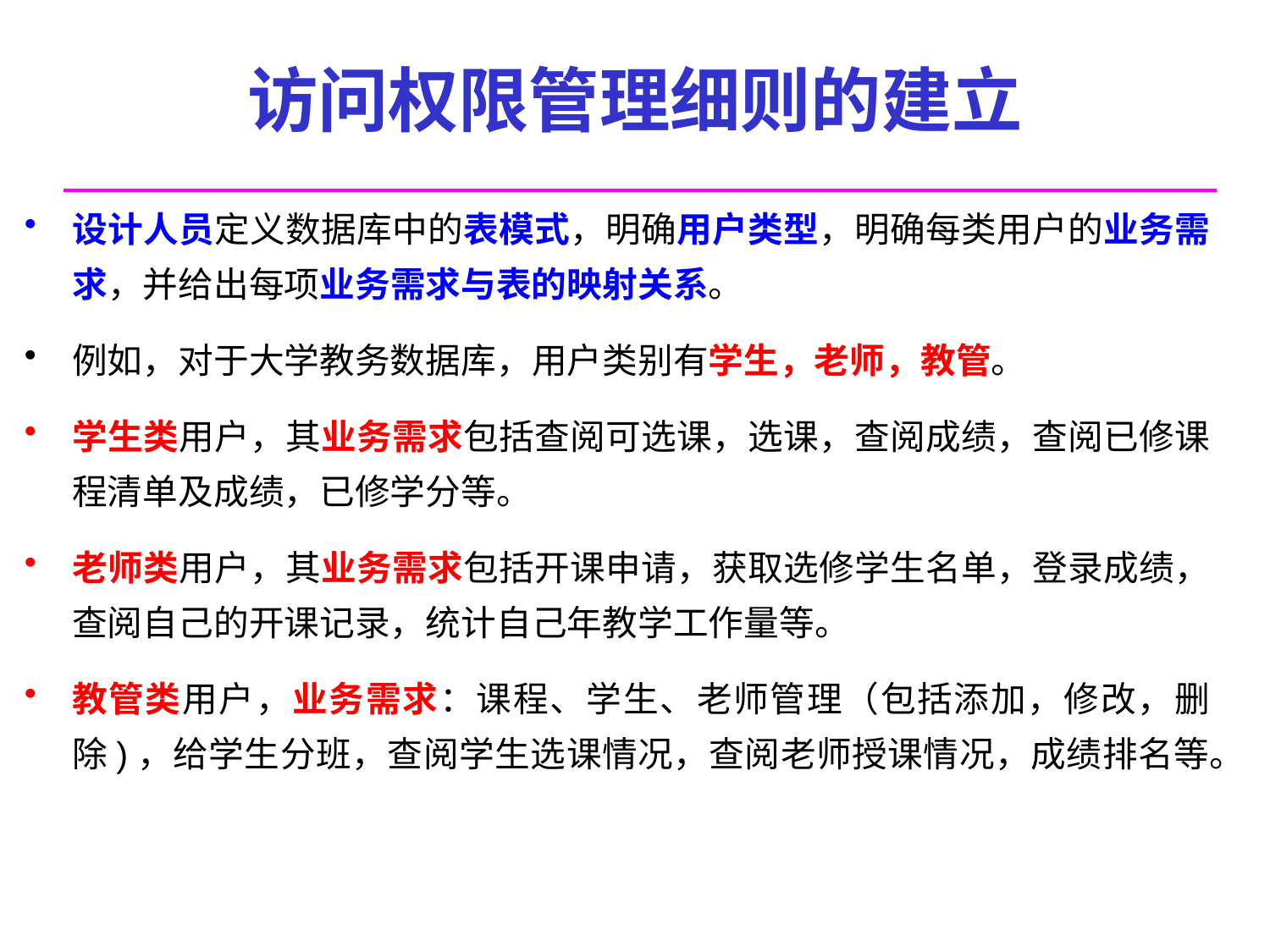

访问权限管理细则的建立
设计人员定义数据库中的表模式，明确用户类型，明确每类用户的业务需求，并给出每项业务需求与表的映射关系。
例如，对于大学教务数据库，用户类别有学生，老师，教管。
学生类用户，其业务需求包括查阅可选课，选课，查阅成绩，查阅已修课程清单及成绩，已修学分等。
老师类用户，其业务需求包括开课申请，获取选修学生名单，登录成绩，查阅自己的开课记录，统计自己年教学工作量等。
教管类用户，业务需求：课程、学生、老师管理（包括添加，修改，删除)，给学生分班，查阅学生选课情况，查阅老师授课情况，成绩排名等。